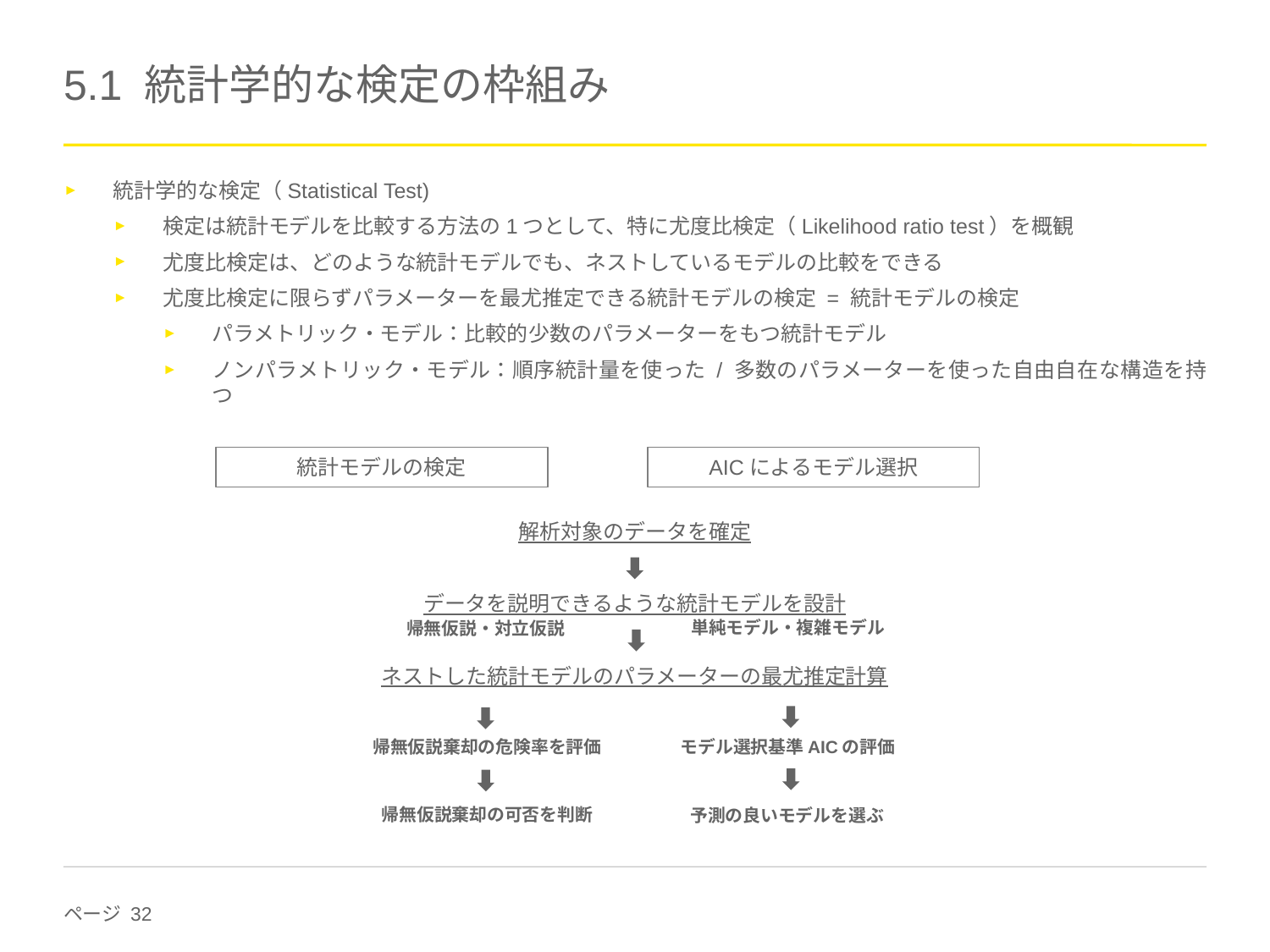

# 5.1 統計学的な検定の枠組み
統計学的な検定（Statistical Test)
検定は統計モデルを比較する方法の1つとして、特に尤度比検定（Likelihood ratio test）を概観
尤度比検定は、どのような統計モデルでも、ネストしているモデルの比較をできる
尤度比検定に限らずパラメーターを最尤推定できる統計モデルの検定 = 統計モデルの検定
パラメトリック・モデル：比較的少数のパラメーターをもつ統計モデル
ノンパラメトリック・モデル：順序統計量を使った / 多数のパラメーターを使った自由自在な構造を持つ

統計モデルの検定
AICによるモデル選択
解析対象のデータを確定

データを説明できるような統計モデルを設計
単純モデル・複雑モデル
帰無仮説・対立仮説

ネストした統計モデルのパラメーターの最尤推定計算

帰無仮説棄却の危険率を評価
モデル選択基準AICの評価

帰無仮説棄却の可否を判断
予測の良いモデルを選ぶ